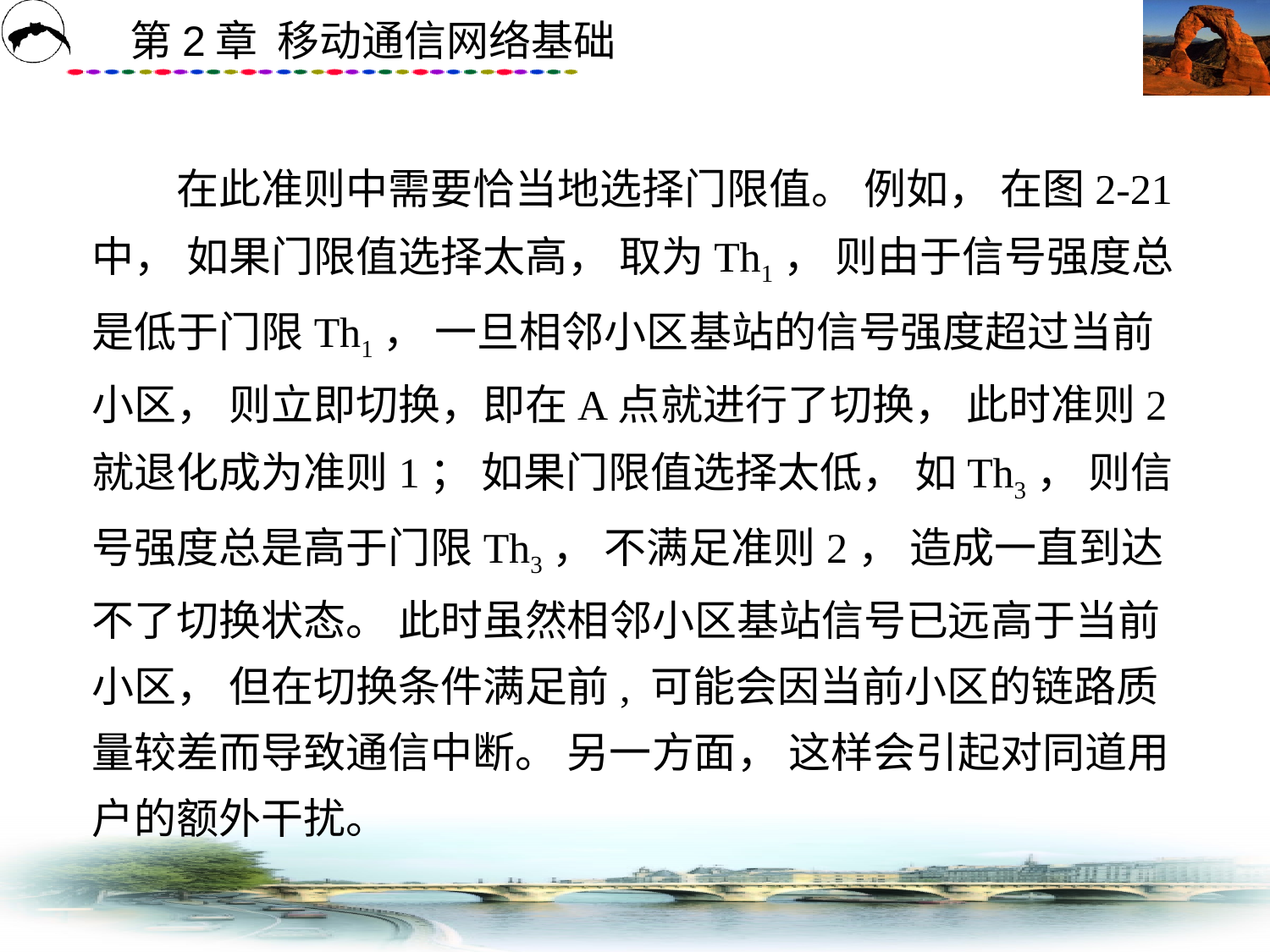

# 在此准则中需要恰当地选择门限值。 例如， 在图2-21中， 如果门限值选择太高， 取为Th1， 则由于信号强度总是低于门限Th1， 一旦相邻小区基站的信号强度超过当前小区， 则立即切换，即在A点就进行了切换， 此时准则2就退化成为准则1； 如果门限值选择太低， 如Th3， 则信号强度总是高于门限Th3， 不满足准则2， 造成一直到达不了切换状态。 此时虽然相邻小区基站信号已远高于当前小区， 但在切换条件满足前, 可能会因当前小区的链路质量较差而导致通信中断。 另一方面， 这样会引起对同道用户的额外干扰。